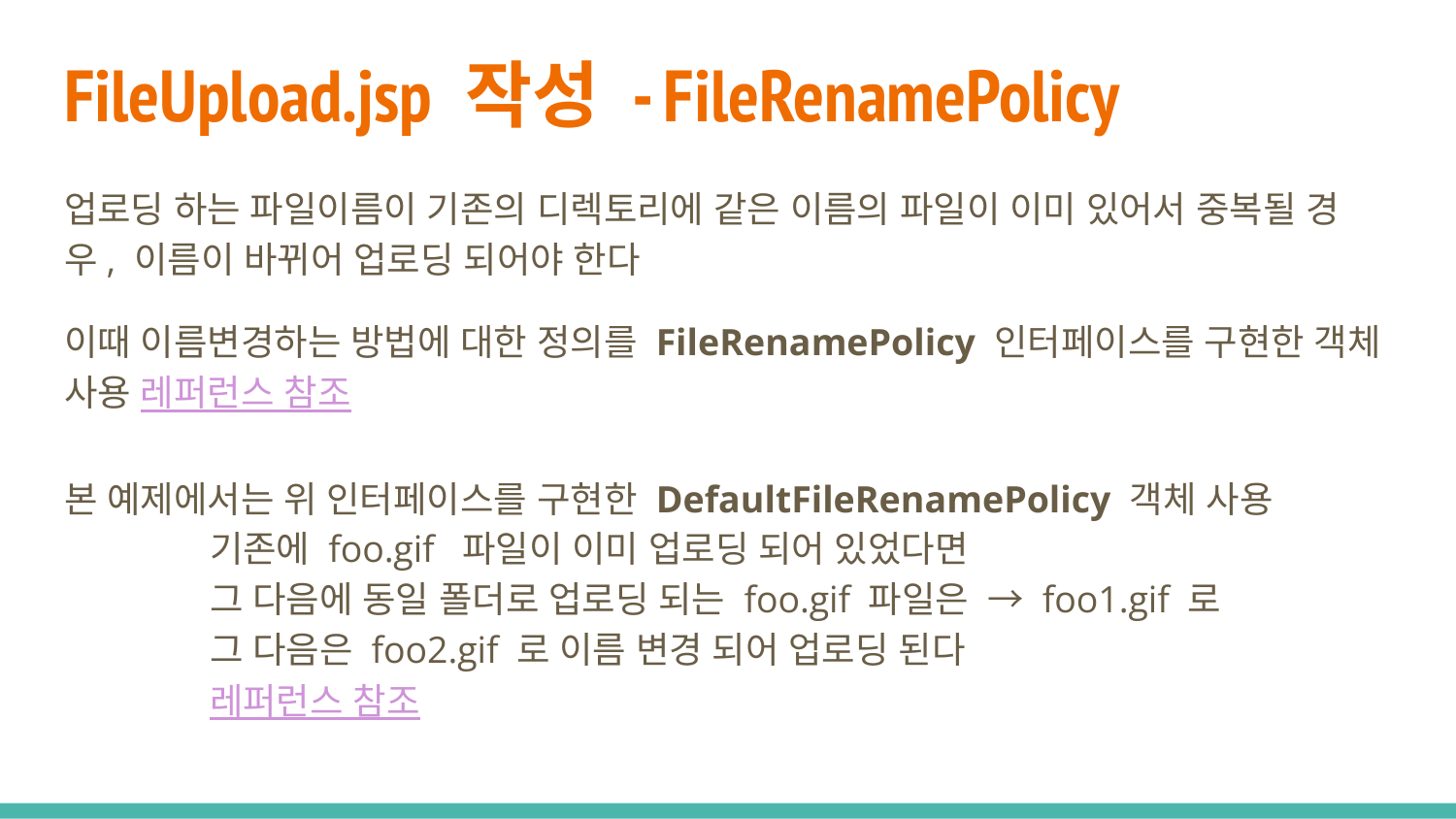

# FileUpload.jsp 작성 - FileRenamePolicy
업로딩 하는 파일이름이 기존의 디렉토리에 같은 이름의 파일이 이미 있어서 중복될 경우, 이름이 바뀌어 업로딩 되어야 한다
이때 이름변경하는 방법에 대한 정의를 FileRenamePolicy 인터페이스를 구현한 객체 사용 레퍼런스 참조
본 예제에서는 위 인터페이스를 구현한 DefaultFileRenamePolicy 객체 사용
	기존에 foo.gif  파일이 이미 업로딩 되어 있었다면
	그 다음에 동일 폴더로 업로딩 되는 foo.gif 파일은  → foo1.gif 로
	그 다음은 foo2.gif 로 이름 변경 되어 업로딩 된다
	레퍼런스 참조